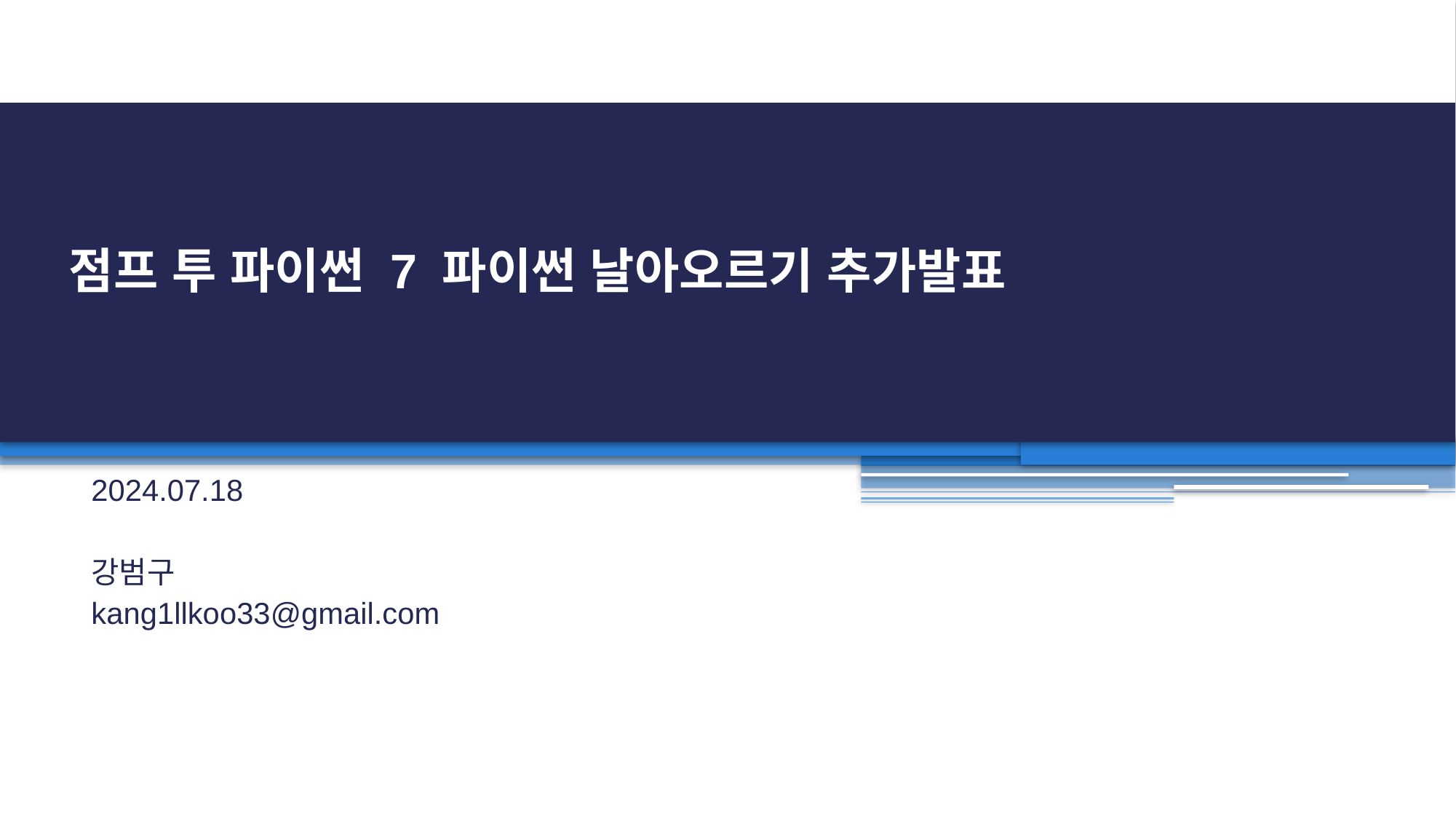

# 점프 투 파이썬 7 파이썬 날아오르기 추가발표
2024.07.18

강범구
kang1llkoo33@gmail.com